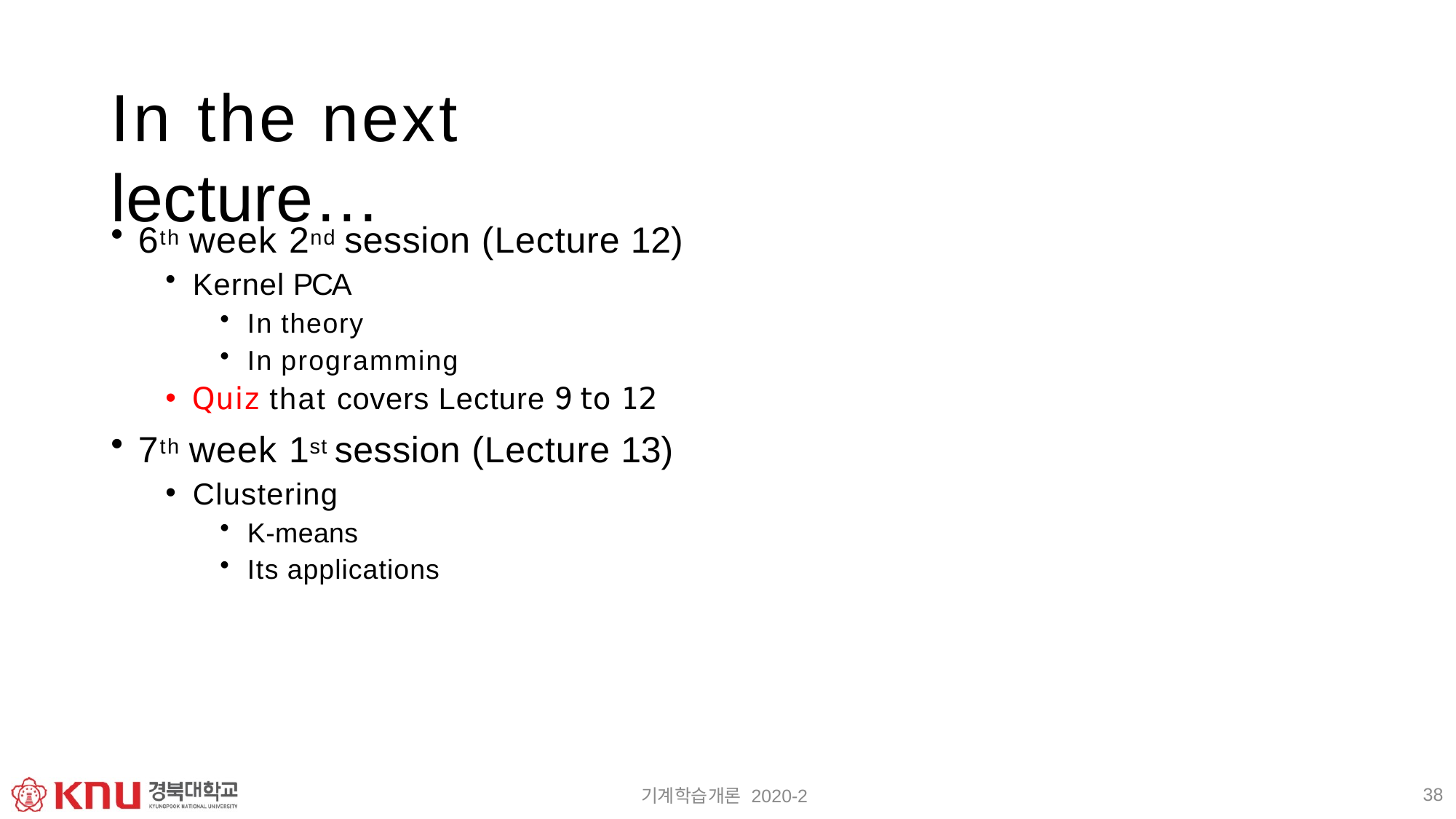

# In the next lecture…
6th week 2nd session (Lecture 12)
Kernel PCA
In theory
In programming
Quiz that covers Lecture 9 to 12
7th week 1st session (Lecture 13)
Clustering
K-means
Its applications
38
기계학습개론 2020-2